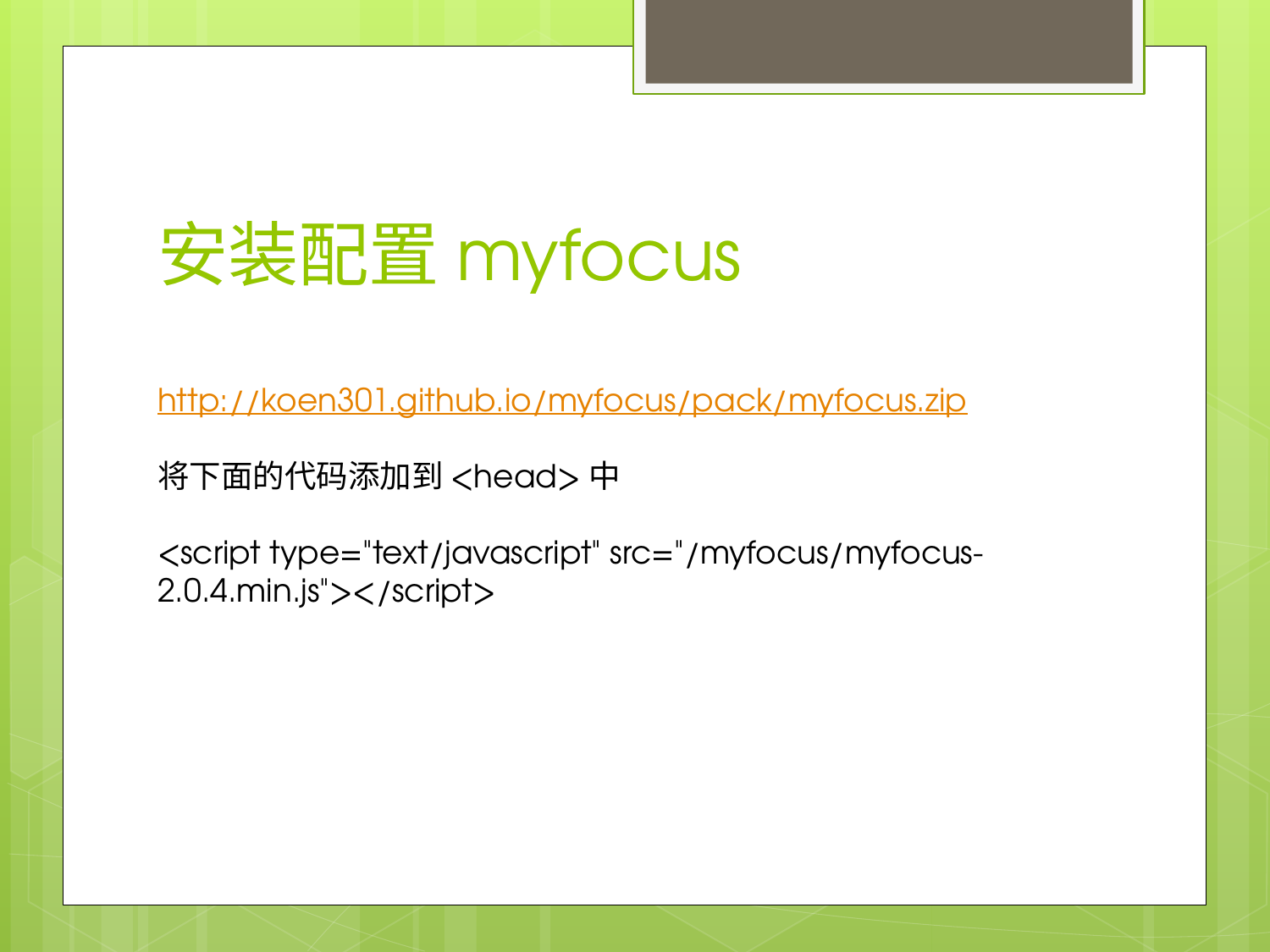

# 安装配置myfocus
http://koen301.github.io/myfocus/pack/myfocus.zip

将下面的代码添加到<head>中

<script type="text/javascript" src="/myfocus/myfocus-2.0.4.min.js"></script>